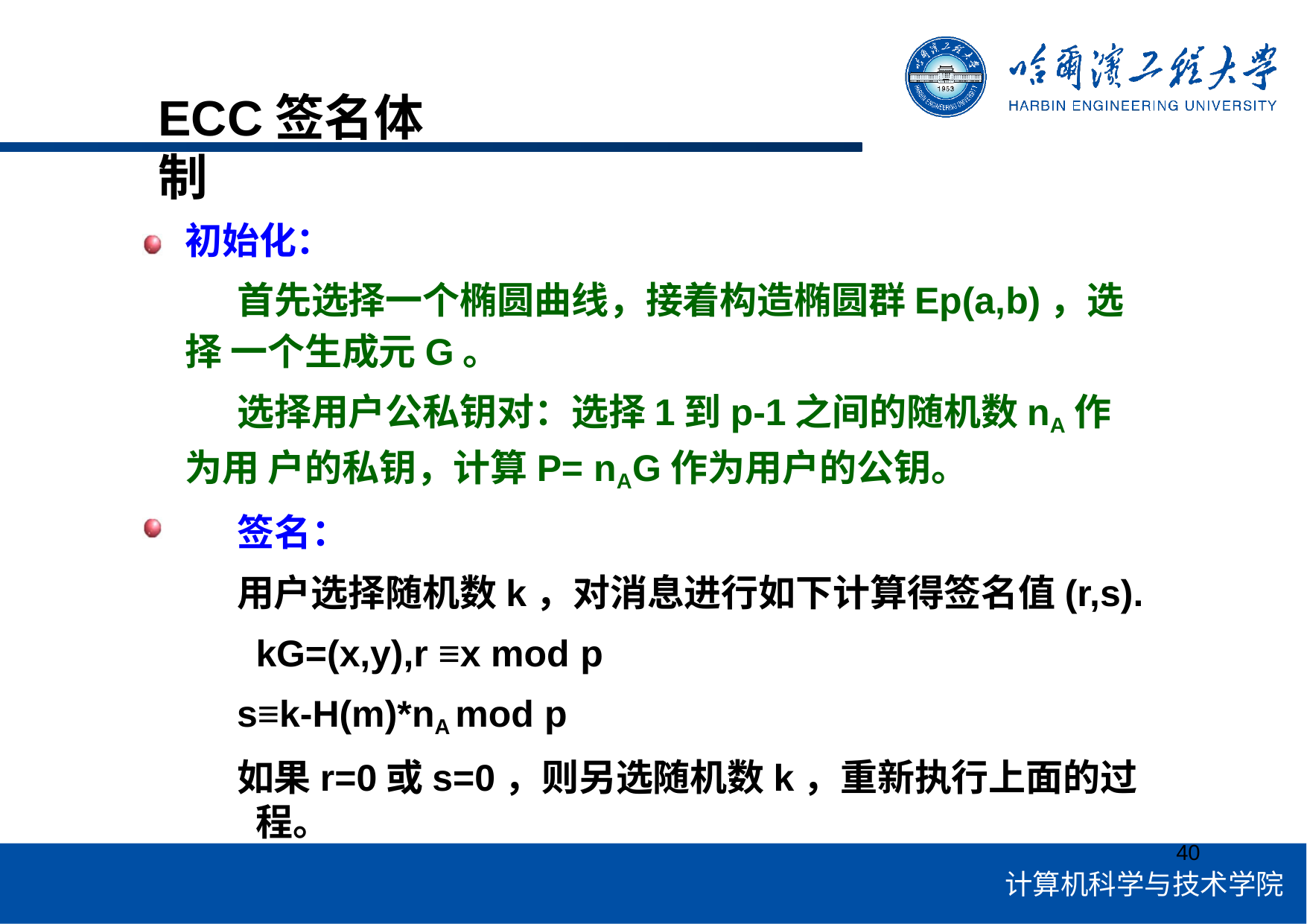

# ECC签名体制
初始化：
首先选择一个椭圆曲线，接着构造椭圆群Ep(a,b)，选择 一个生成元G。
选择用户公私钥对：选择1到p-1之间的随机数nA作为用 户的私钥，计算P= nAG作为用户的公钥。
签名：
用户选择随机数k，对消息进行如下计算得签名值(r,s).  kG=(x,y),r ≡x mod p
s≡k-H(m)*nA mod p
如果r=0或s=0，则另选随机数k，重新执行上面的过程。

40